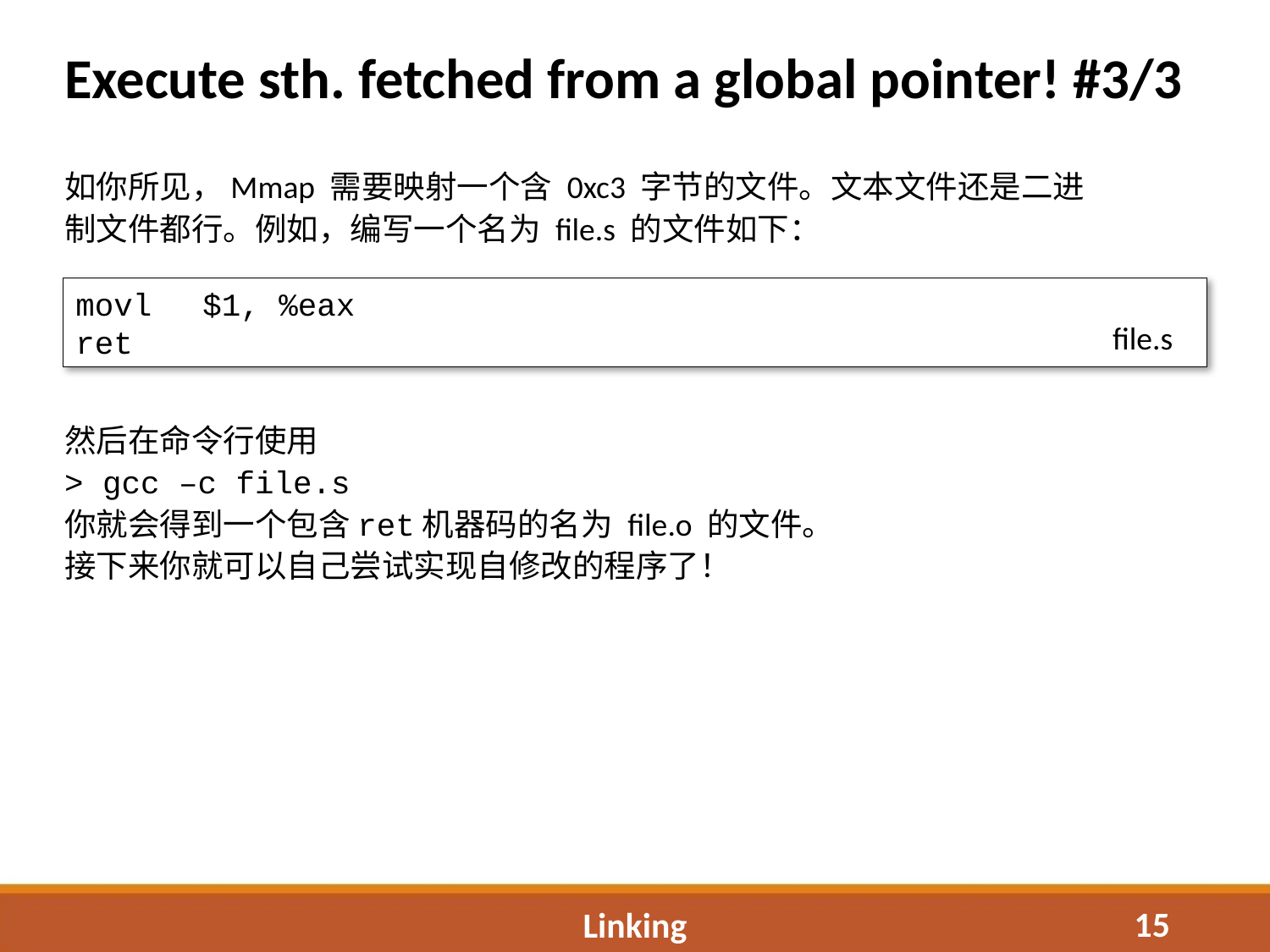

Execute sth. fetched from a global pointer! #3/3
如你所见，Mmap 需要映射一个含 0xc3 字节的文件。文本文件还是二进制文件都行。例如，编写一个名为 file.s 的文件如下：
movl	$1, %eax
ret
file.s
然后在命令行使用
> gcc –c file.s
你就会得到一个包含ret机器码的名为 file.o 的文件。
接下来你就可以自己尝试实现自修改的程序了！
15
Linking